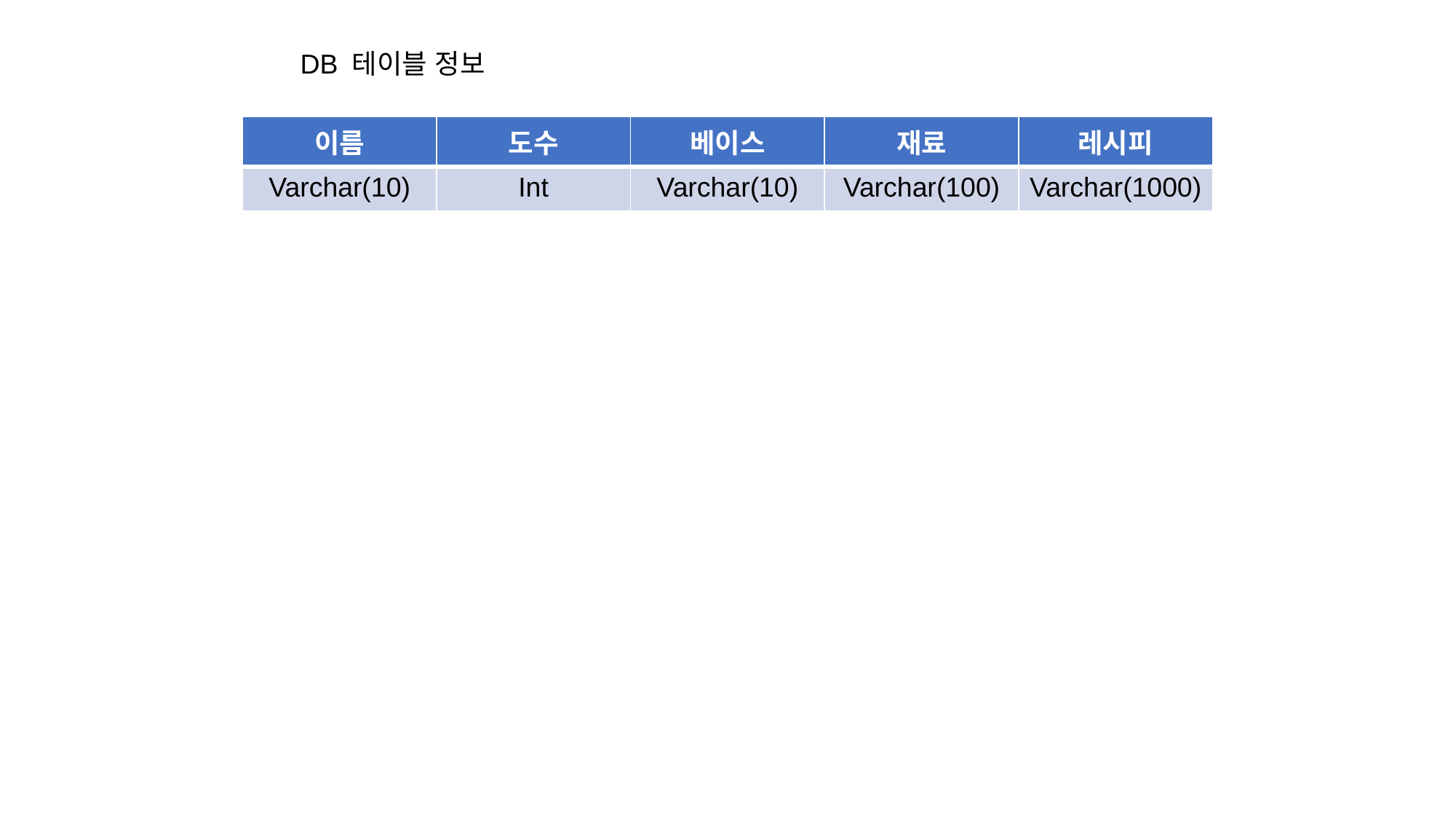

DB 테이블 정보
| 이름 | 도수 | 베이스 | 재료 | 레시피 |
| --- | --- | --- | --- | --- |
| Varchar(10) | Int | Varchar(10) | Varchar(100) | Varchar(1000) |